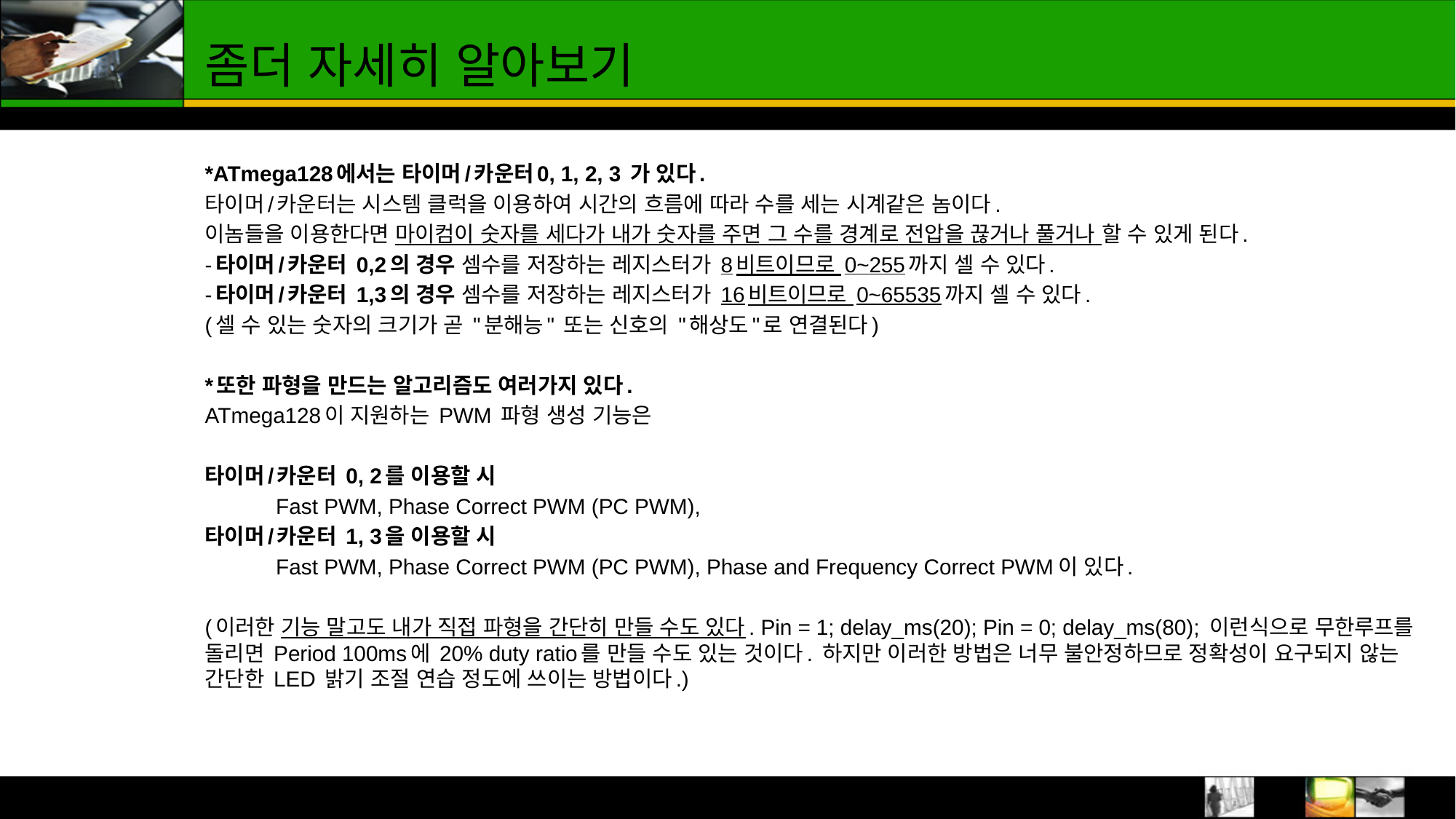

# 좀더 자세히 알아보기
*ATmega128에서는 타이머/카운터0, 1, 2, 3 가 있다.
타이머/카운터는 시스템 클럭을 이용하여 시간의 흐름에 따라 수를 세는 시계같은 놈이다.
이놈들을 이용한다면 마이컴이 숫자를 세다가 내가 숫자를 주면 그 수를 경계로 전압을 끊거나 풀거나 할 수 있게 된다.
-타이머/카운터 0,2의 경우 셈수를 저장하는 레지스터가 8비트이므로 0~255까지 셀 수 있다.
-타이머/카운터 1,3의 경우 셈수를 저장하는 레지스터가 16비트이므로 0~65535까지 셀 수 있다.
(셀 수 있는 숫자의 크기가 곧 "분해능" 또는 신호의 "해상도"로 연결된다)

*또한 파형을 만드는 알고리즘도 여러가지 있다.
ATmega128이 지원하는 PWM 파형 생성 기능은

타이머/카운터 0, 2를 이용할 시
	Fast PWM, Phase Correct PWM (PC PWM),
타이머/카운터 1, 3을 이용할 시
	Fast PWM, Phase Correct PWM (PC PWM), Phase and Frequency Correct PWM이 있다.

(이러한 기능 말고도 내가 직접 파형을 간단히 만들 수도 있다. Pin = 1; delay_ms(20); Pin = 0; delay_ms(80); 이런식으로 무한루프를 돌리면 Period 100ms에 20% duty ratio를 만들 수도 있는 것이다. 하지만 이러한 방법은 너무 불안정하므로 정확성이 요구되지 않는 간단한 LED 밝기 조절 연습 정도에 쓰이는 방법이다.)